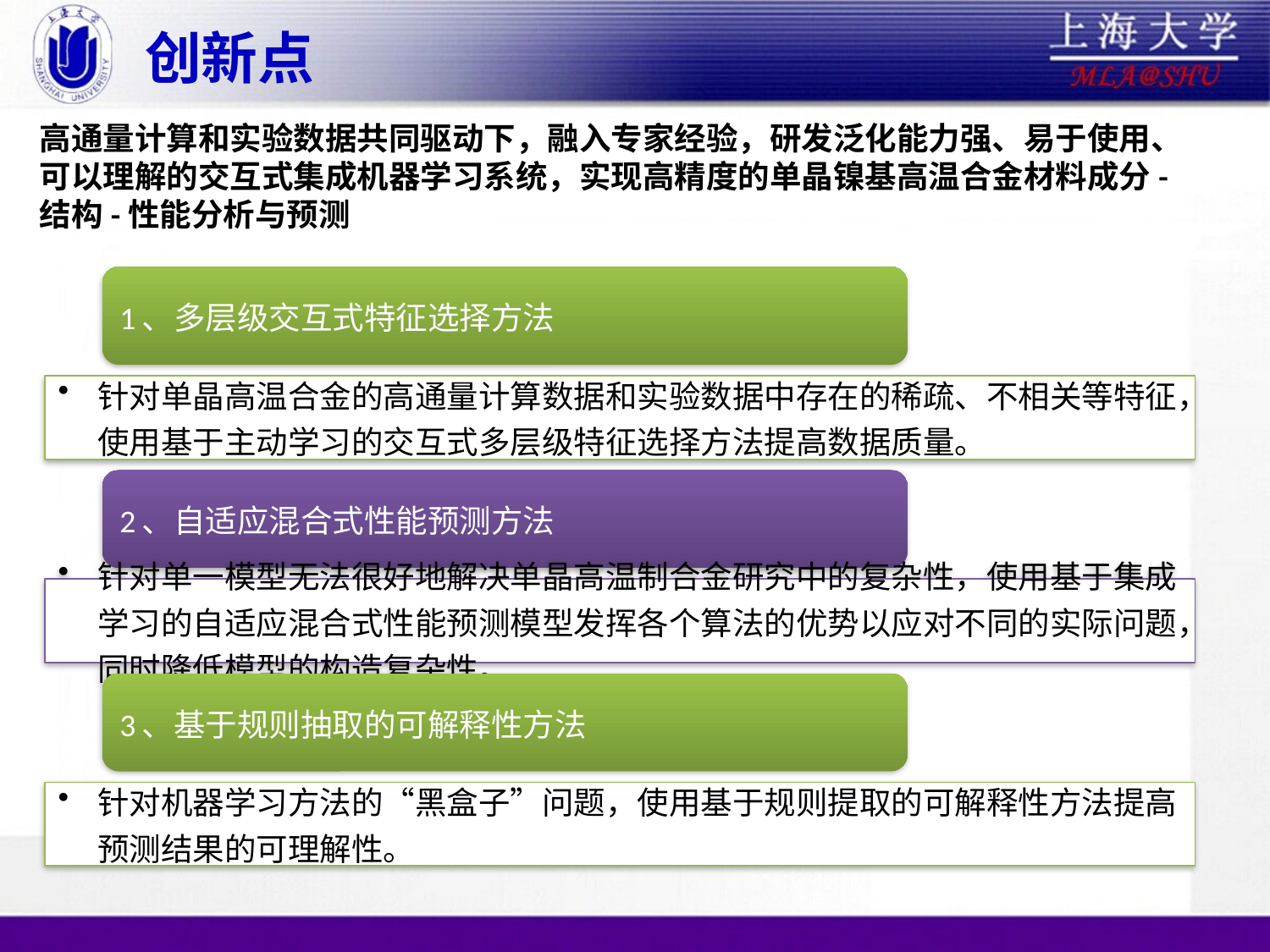

# 创新点
高通量计算和实验数据共同驱动下，融入专家经验，研发泛化能力强、易于使用、可以理解的交互式集成机器学习系统，实现高精度的单晶镍基高温合金材料成分-结构-性能分析与预测
1、多层级交互式特征选择方法
针对单晶高温合金的高通量计算数据和实验数据中存在的稀疏、不相关等特征，使用基于主动学习的交互式多层级特征选择方法提高数据质量。
2、自适应混合式性能预测方法
3、基于规则抽取的可解释性方法
针对机器学习方法的“黑盒子”问题，使用基于规则提取的可解释性方法提高预测结果的可理解性。
针对单一模型无法很好地解决单晶高温制合金研究中的复杂性，使用基于集成学习的自适应混合式性能预测模型发挥各个算法的优势以应对不同的实际问题，同时降低模型的构造复杂性。